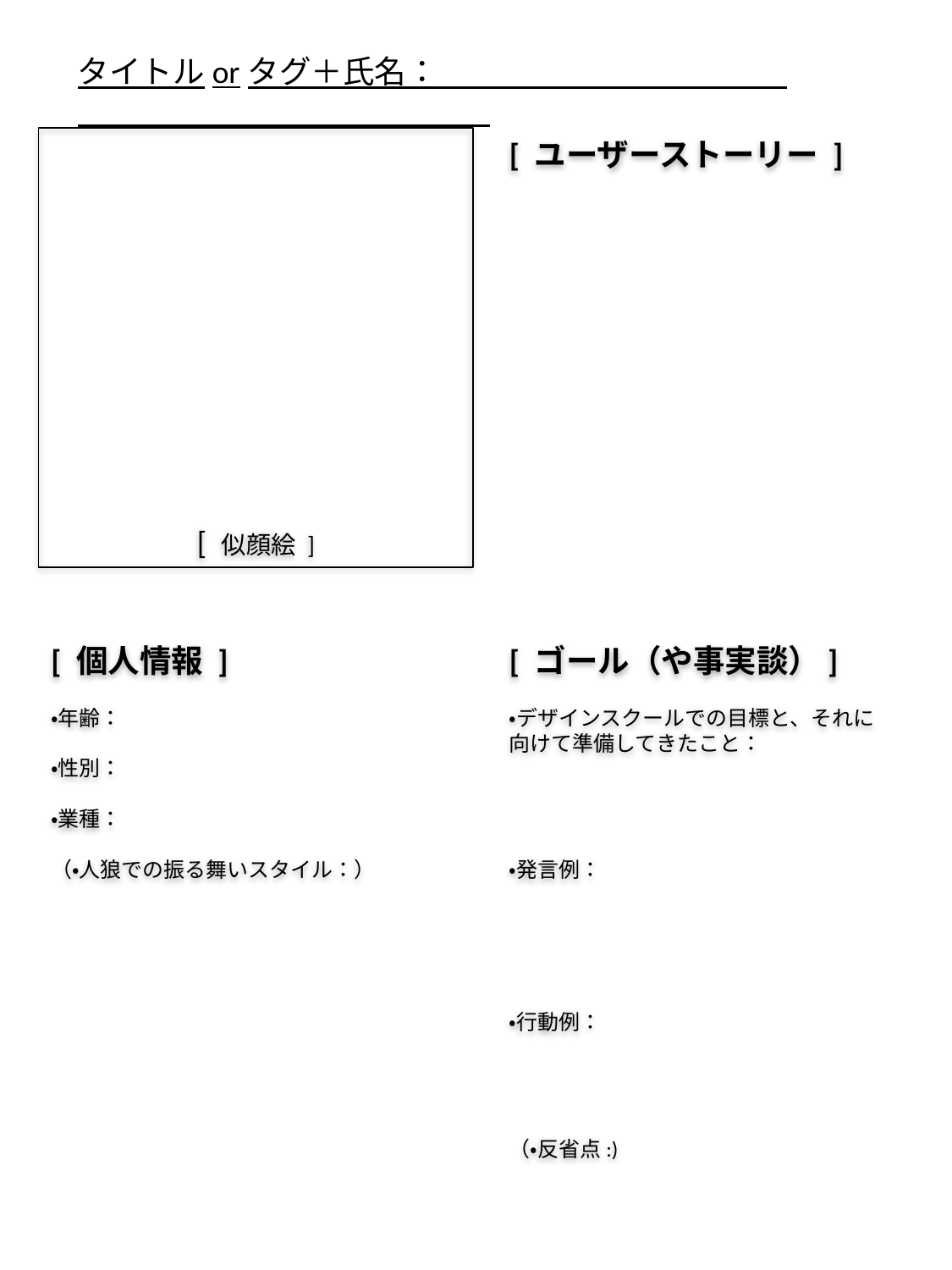

タイトルorタグ＋氏名：
　　　　　　　　　　　　[ 似顔絵 ]
[ ユーザーストーリー ]
[ 個人情報 ]

・年齢：

・性別：

・業種：

（・人狼での振る舞いスタイル：）
[ ゴール（や事実談）]

・デザインスクールでの目標と、それに向けて準備してきたこと：

・発言例：

・行動例：

（・反省点:)